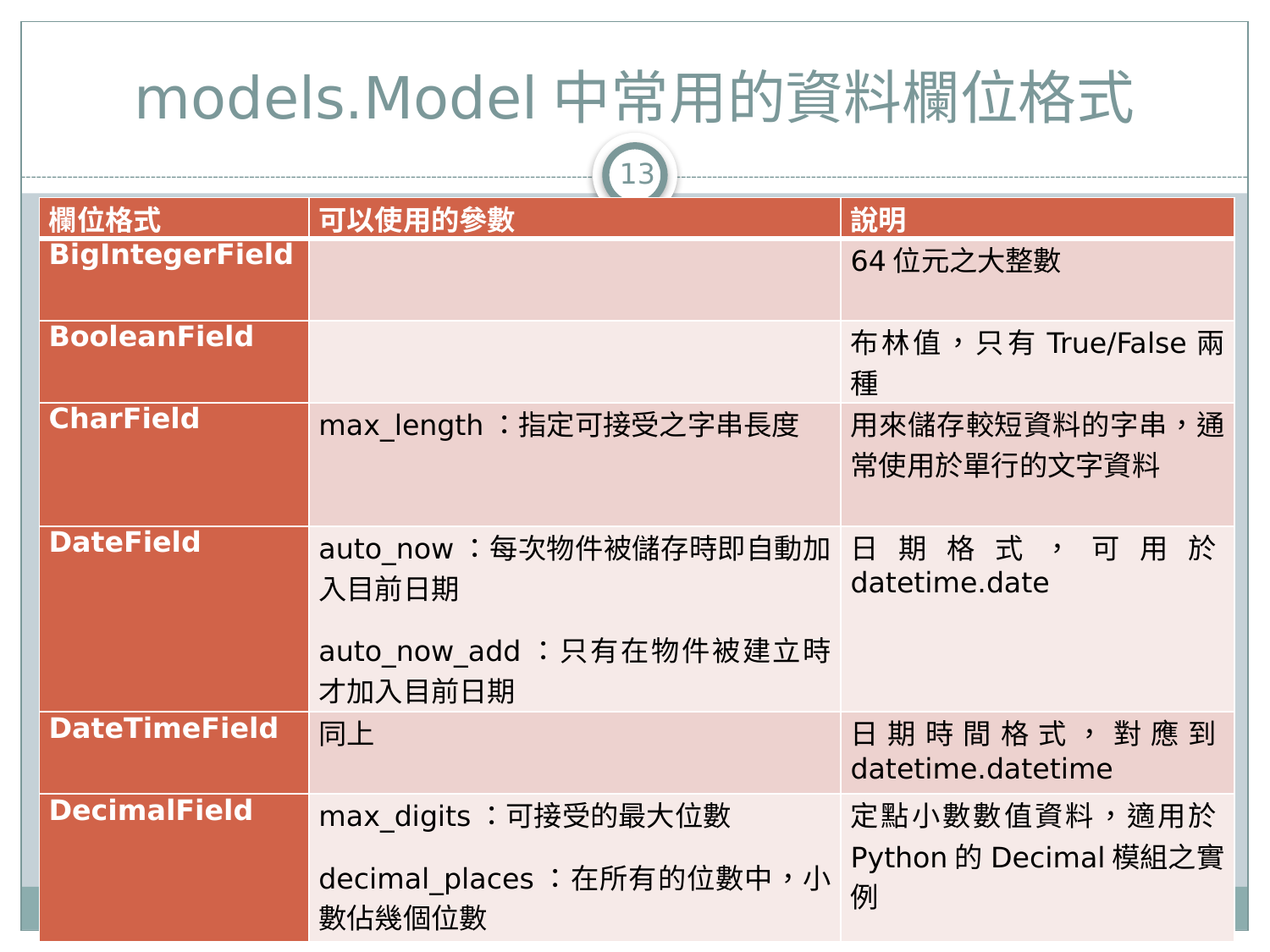

# models.Model中常用的資料欄位格式
13
| 欄位格式 | 可以使用的參數 | 說明 |
| --- | --- | --- |
| BigIntegerField |  | 64位元之大整數 |
| BooleanField |  | 布林值，只有True/False兩種 |
| CharField | max\_length：指定可接受之字串長度 | 用來儲存較短資料的字串，通常使用於單行的文字資料 |
| DateField | auto\_now：每次物件被儲存時即自動加入目前日期 auto\_now\_add：只有在物件被建立時才加入目前日期 | 日期格式，可用於datetime.date |
| DateTimeField | 同上 | 日期時間格式，對應到datetime.datetime |
| DecimalField | max\_digits：可接受的最大位數 decimal\_places：在所有的位數中，小數佔幾個位數 | 定點小數數值資料，適用於Python的Decimal模組之實例 |